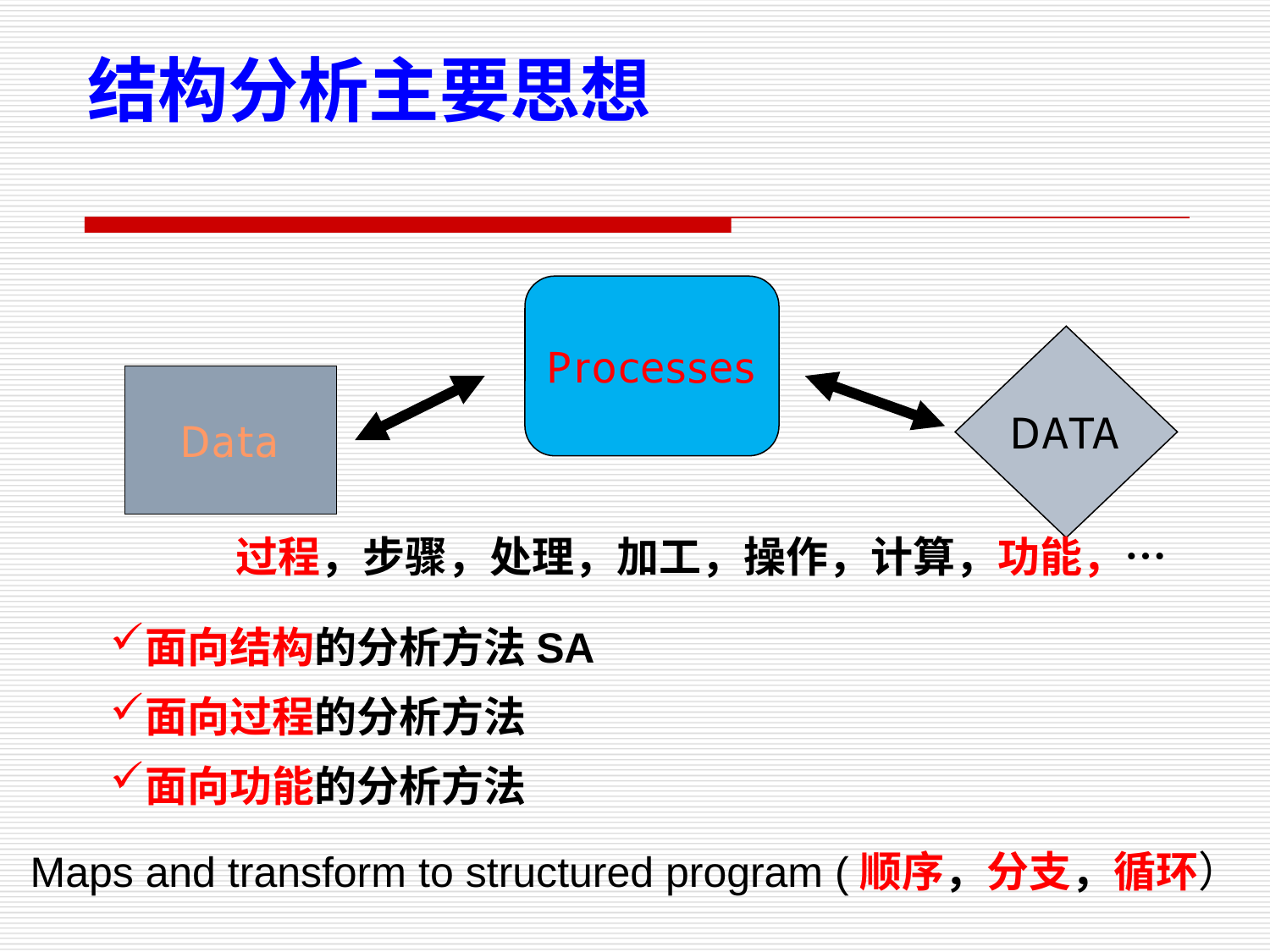

结构分析主要思想
Processes
DATA
Data

过程，步骤，处理，加工，操作，计算，功能，…
面向结构的分析方法SA
面向过程的分析方法
面向功能的分析方法
Maps and transform to structured program (顺序，分支，循环）